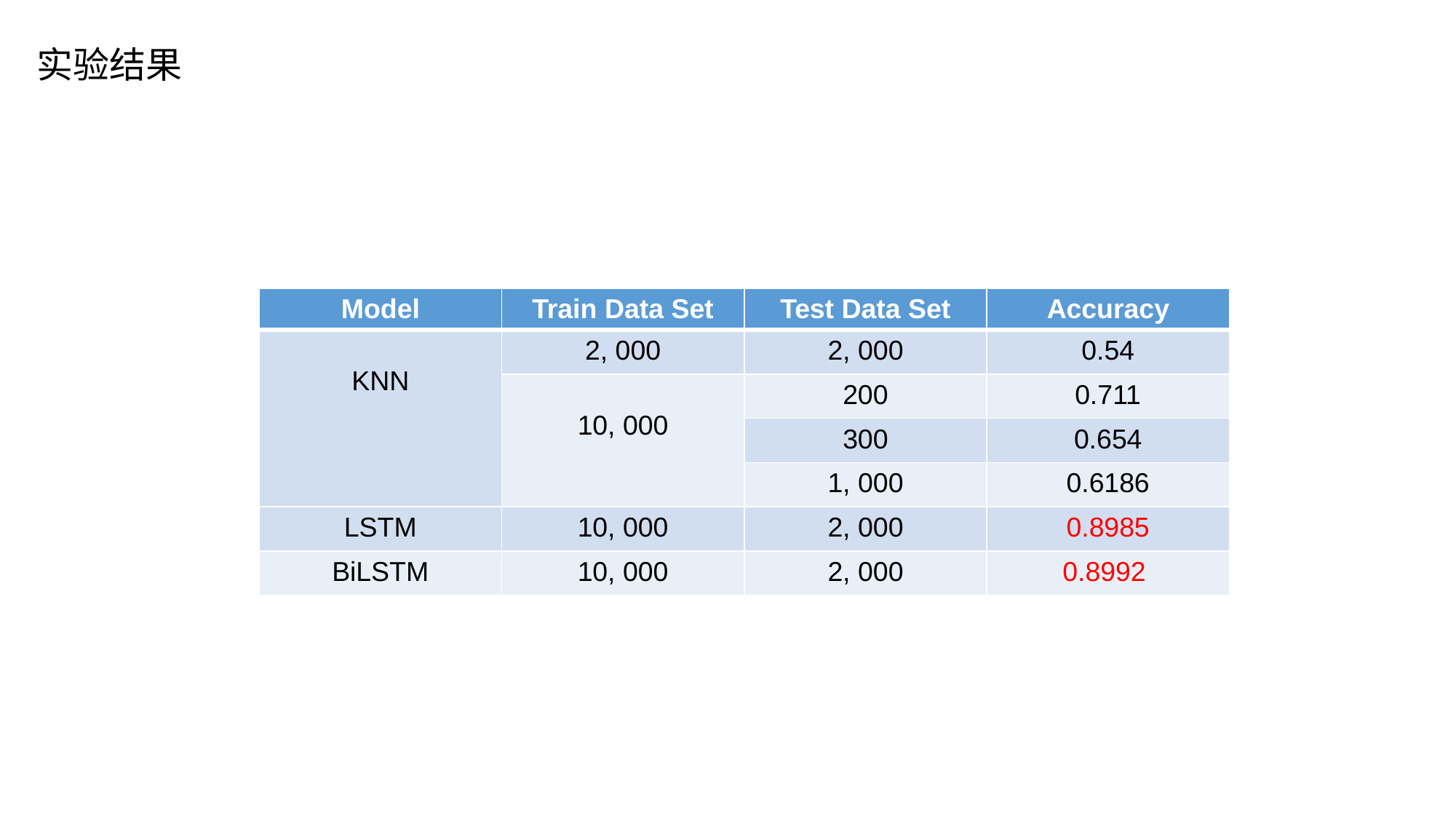

实验结果
| Model | Train Data Set | Test Data Set | Accuracy |
| --- | --- | --- | --- |
| KNN | 2, 000 | 2, 000 | 0.54 |
|  | 10, 000 | 200 | 0.711 |
|  |  | 300 | 0.654 |
|  |  | 1, 000 | 0.6186 |
| LSTM | 10, 000 | 2, 000 | 0.8985 |
| BiLSTM | 10, 000 | 2, 000 | 0.8992 |